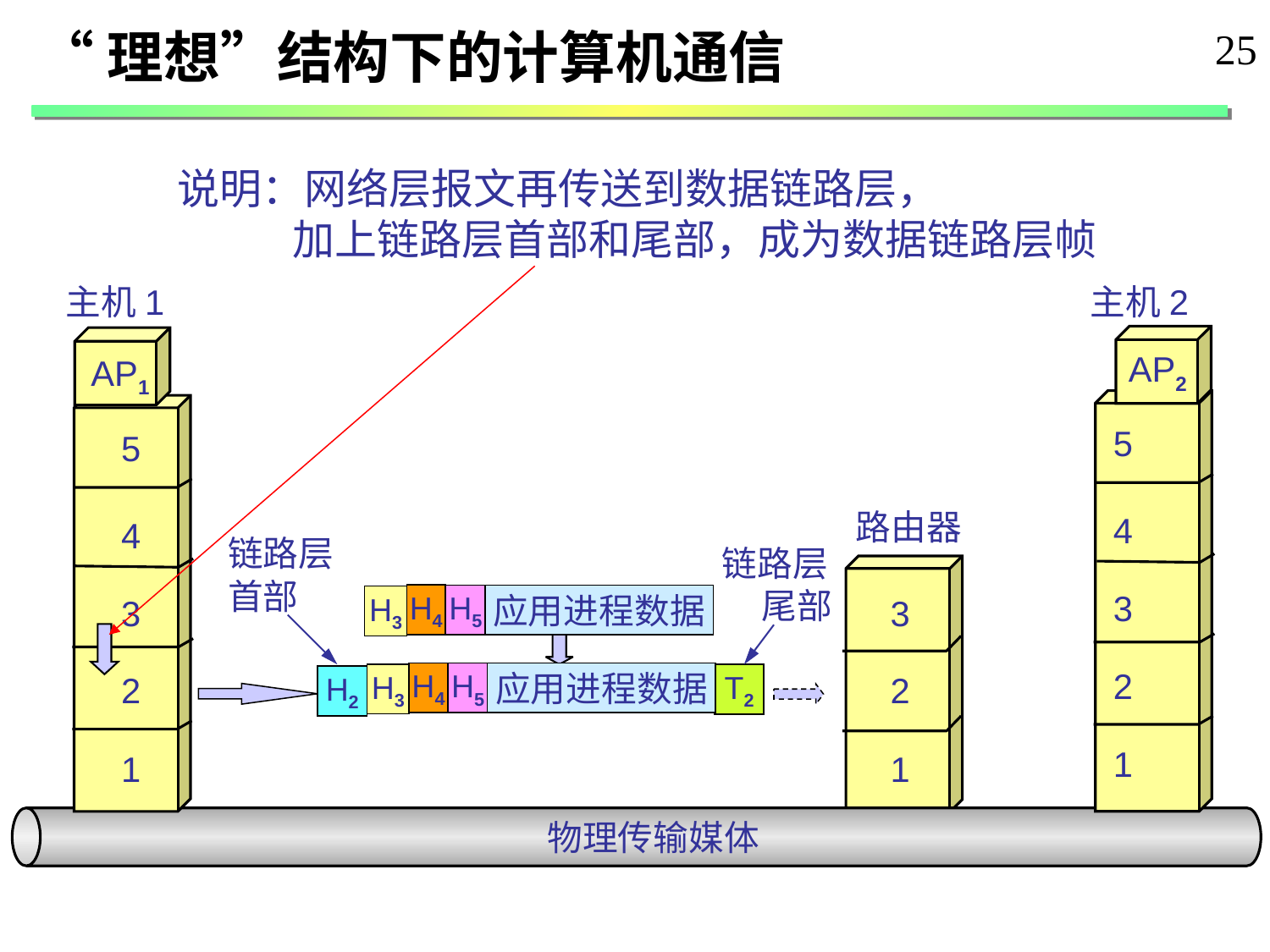

“理想”结构下的计算机通信
 25

说明：网络层报文再传送到数据链路层，
           加上链路层首部和尾部，成为数据链路层帧

主机 1
主机 2

AP2

5

4

3

2

1

AP1

5

路由器
4
链路层
首部
链路层
    尾部

3
3
H4
H5
应用进程数据
H3

2
2
H4
H5
应用进程数据
H3
T2
H2

1
1
物理传输媒体